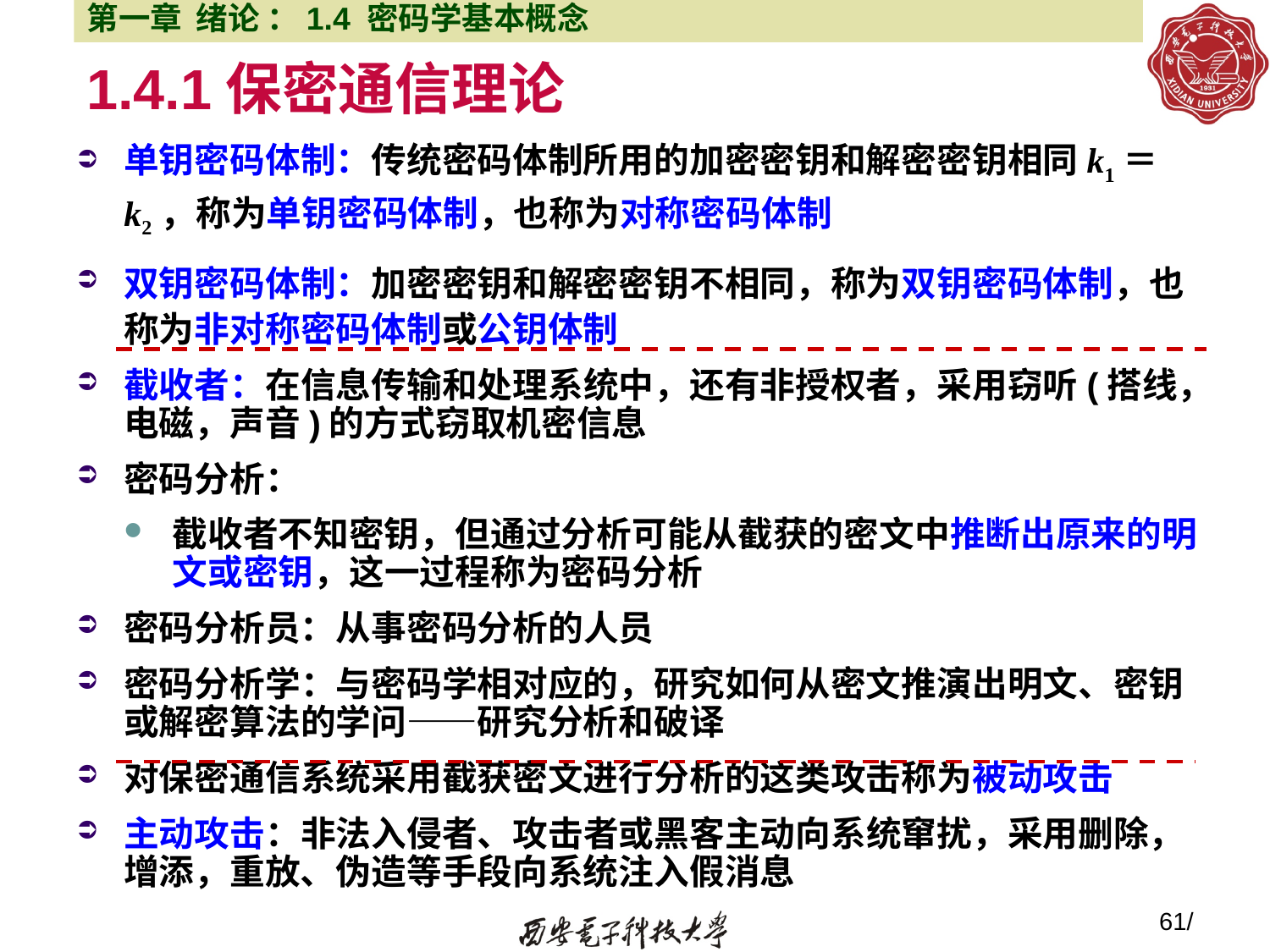

第一章  绪论 ：1.4 密码学基本概念
# 1.4.1保密通信理论
单钥密码体制：传统密码体制所用的加密密钥和解密密钥相同k1＝k2，称为单钥密码体制，也称为对称密码体制
双钥密码体制：加密密钥和解密密钥不相同，称为双钥密码体制，也称为非对称密码体制或公钥体制
截收者：在信息传输和处理系统中，还有非授权者，采用窃听(搭线，电磁，声音)的方式窃取机密信息
密码分析：
截收者不知密钥，但通过分析可能从截获的密文中推断出原来的明文或密钥，这一过程称为密码分析
密码分析员：从事密码分析的人员
密码分析学：与密码学相对应的，研究如何从密文推演出明文、密钥或解密算法的学问――研究分析和破译
对保密通信系统采用截获密文进行分析的这类攻击称为被动攻击
主动攻击：非法入侵者、攻击者或黑客主动向系统窜扰，采用删除，增添，重放、伪造等手段向系统注入假消息
61/